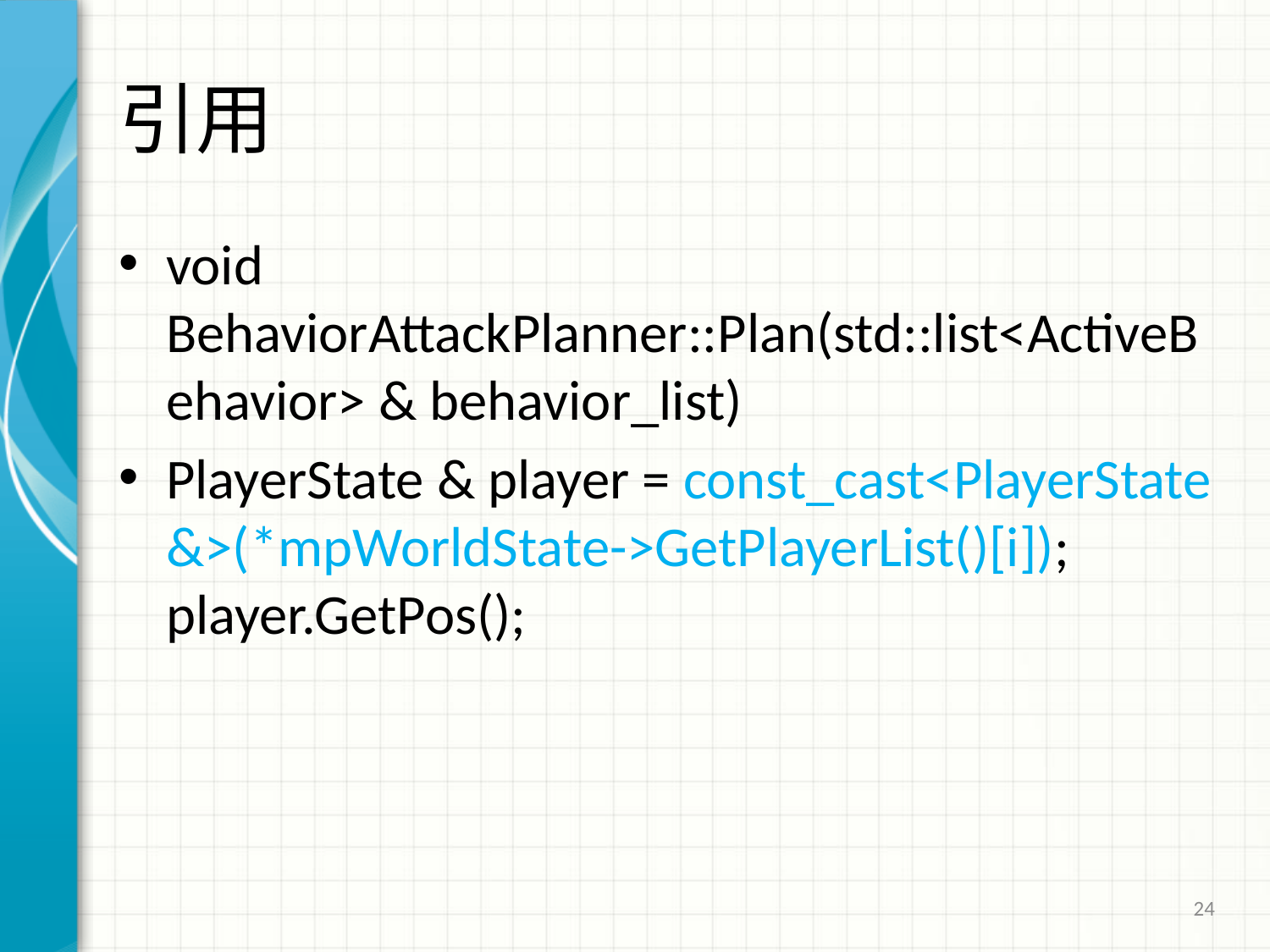

# 引用
void BehaviorAttackPlanner::Plan(std::list<ActiveBehavior> & behavior_list)
PlayerState & player = const_cast<PlayerState &>(*mpWorldState->GetPlayerList()[i]);
player.GetPos();
24